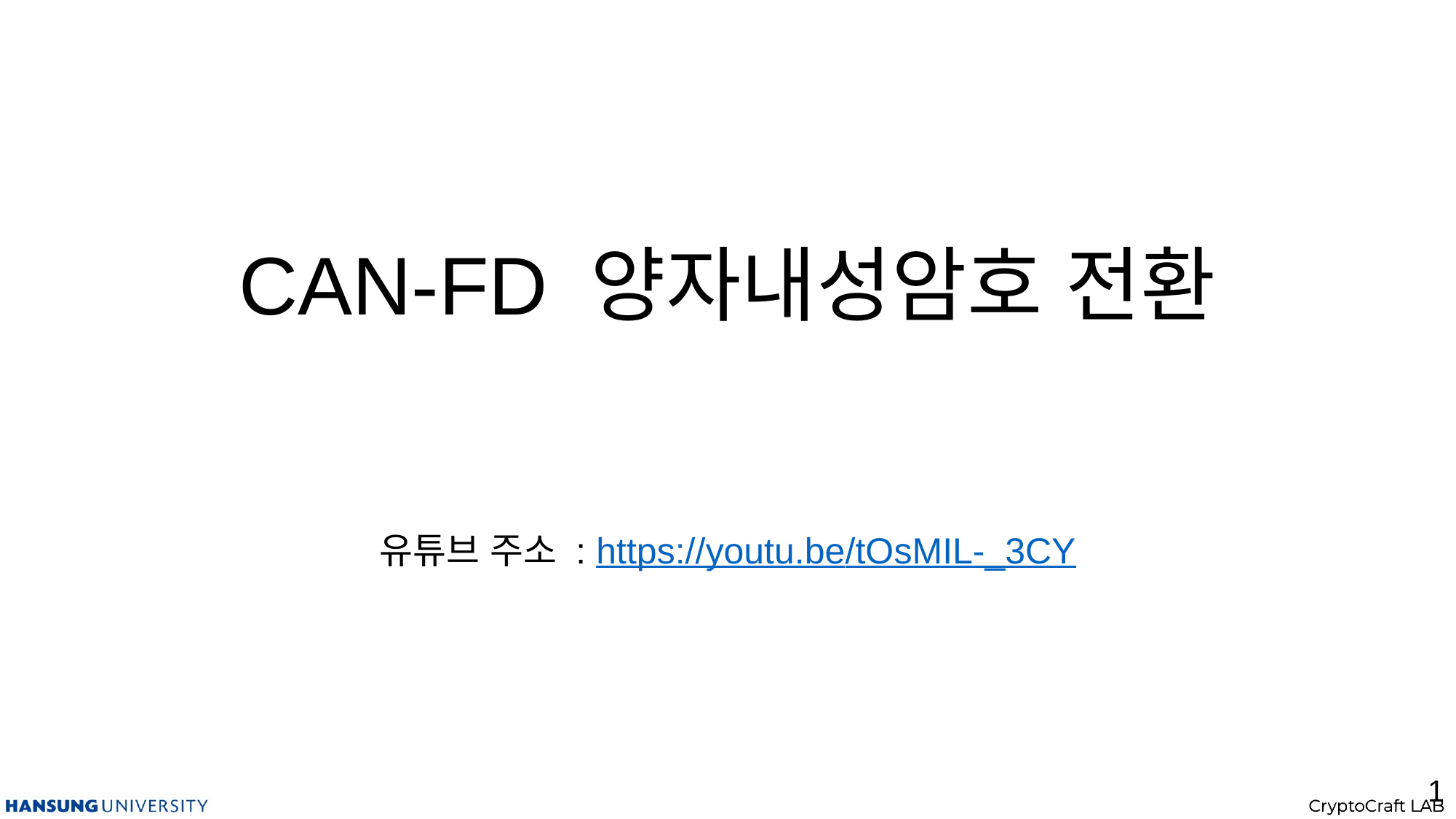

# CAN-FD 양자내성암호 전환
유튜브 주소 : https://youtu.be/tOsMIL-_3CY